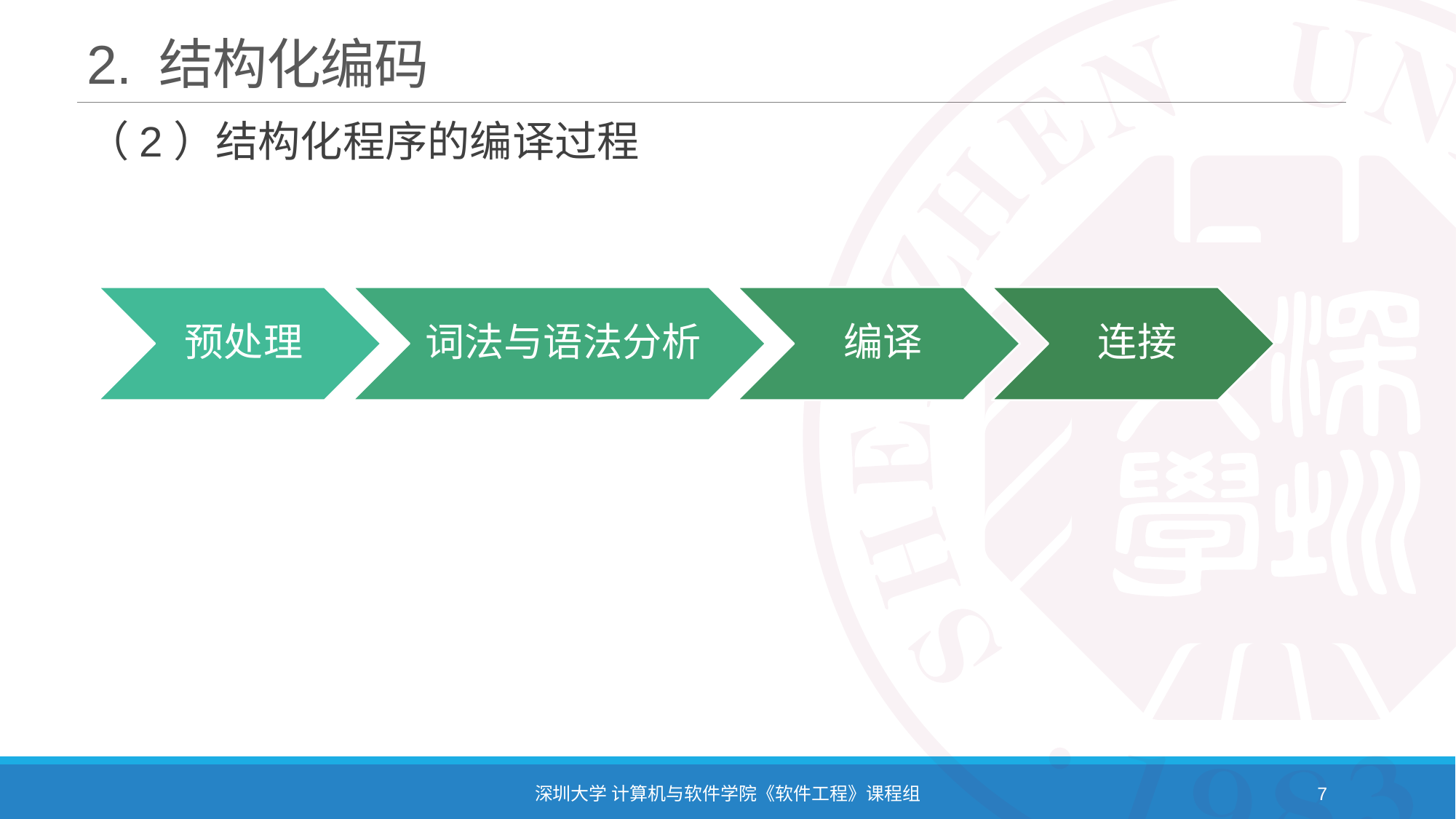

# 2. 结构化编码
（2）结构化程序的编译过程
预处理
词法与语法分析
编译
连接
深圳大学 计算机与软件学院《软件工程》课程组
7